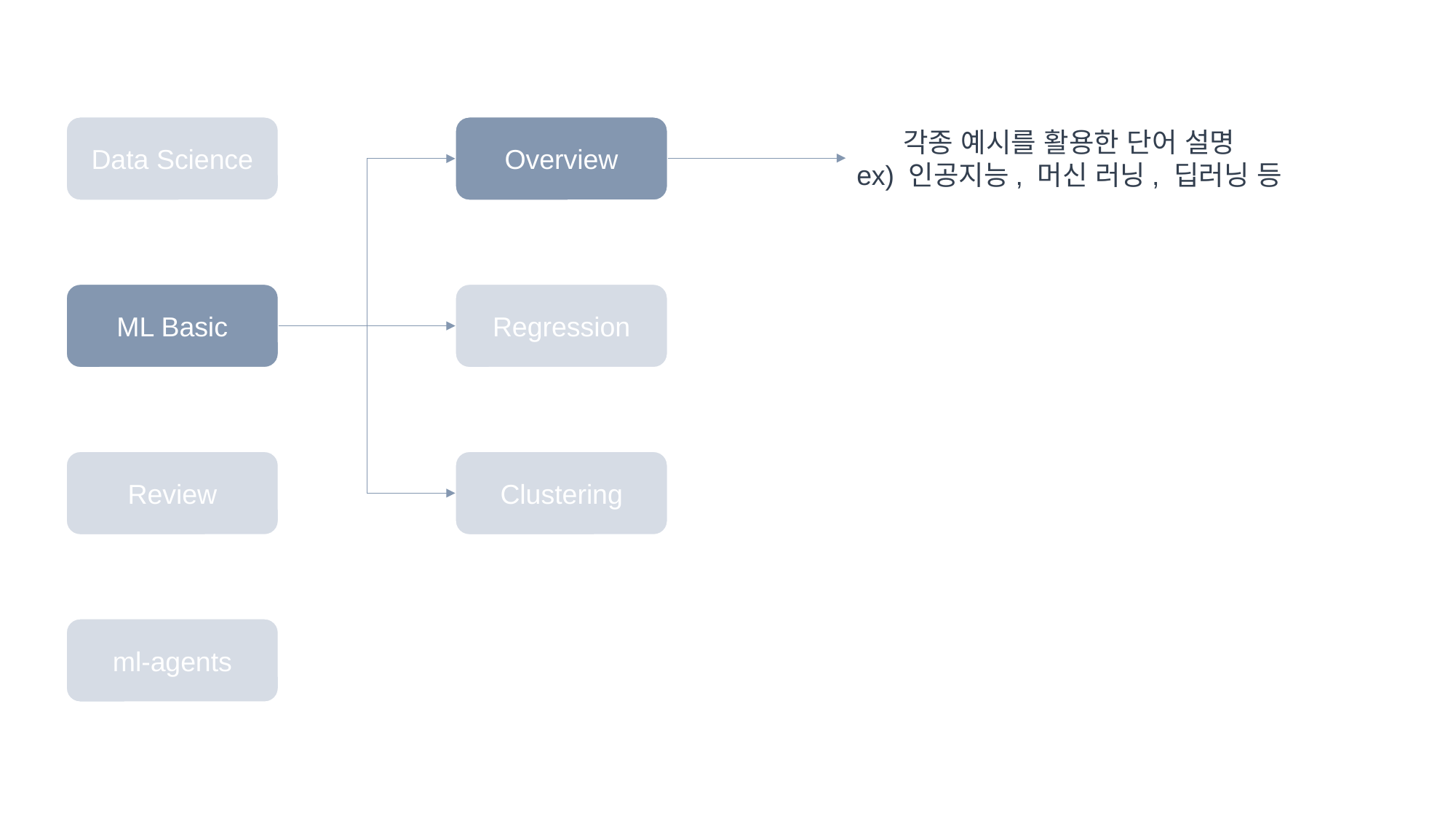

Overview
Data Science
각종 예시를 활용한 단어 설명
ex) 인공지능, 머신 러닝, 딥러닝 등
Regression
ML Basic
Clustering
Review
ml-agents